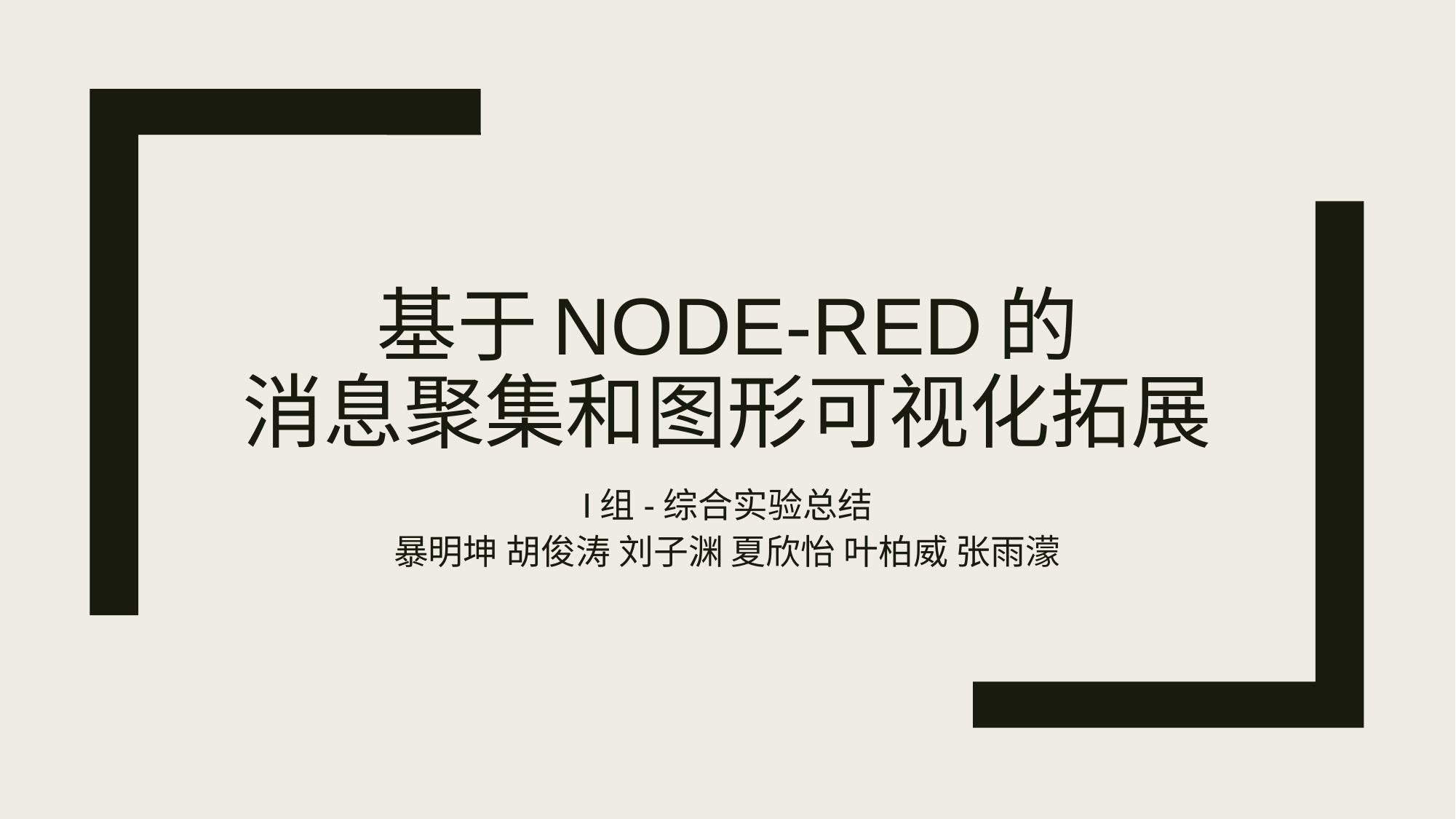

# 基于Node-RED的 消息聚集和图形可视化拓展
I组-综合实验总结
暴明坤 胡俊涛 刘子渊 夏欣怡 叶柏威 张雨濛